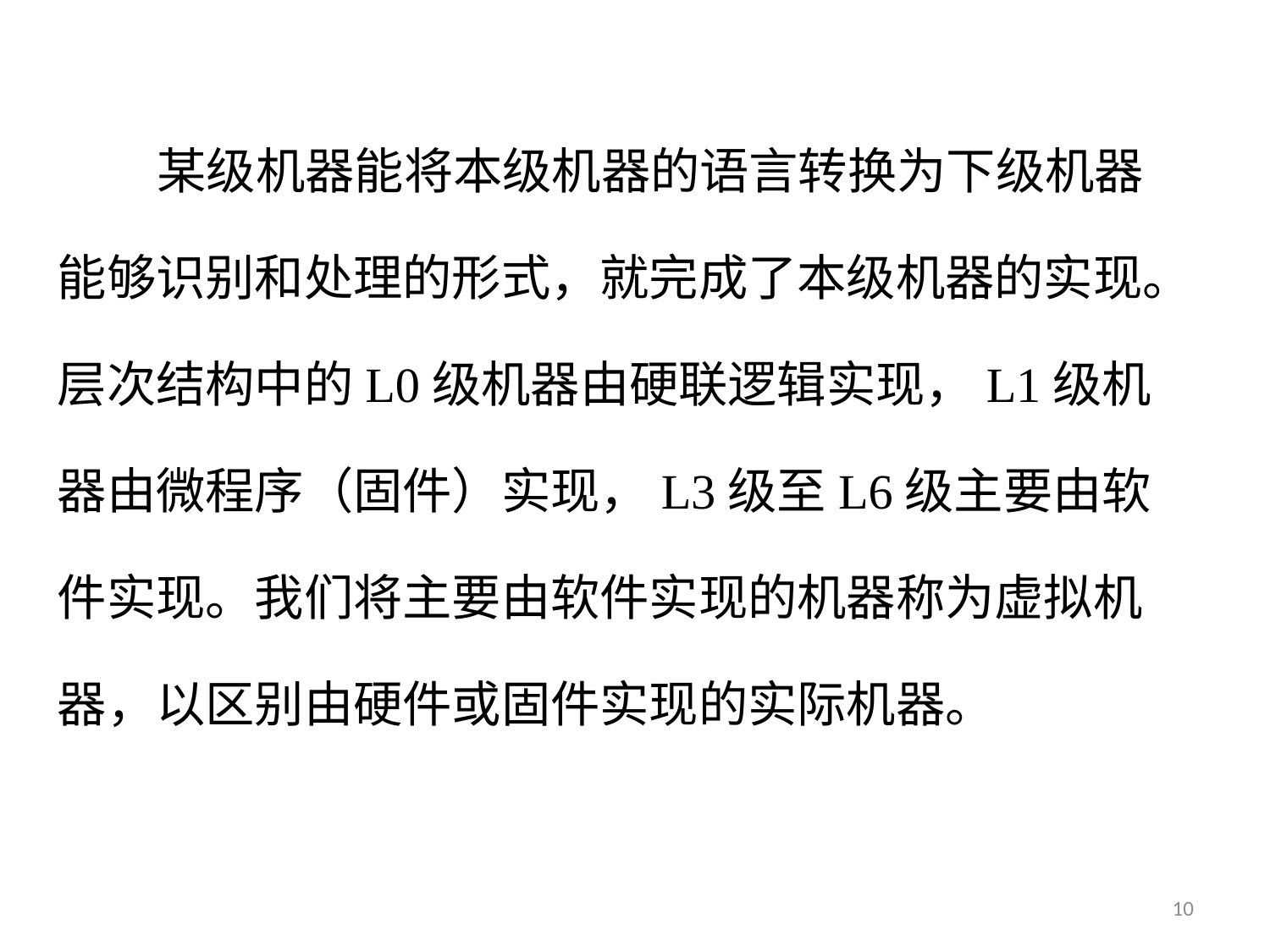

某级机器能将本级机器的语言转换为下级机器能够识别和处理的形式，就完成了本级机器的实现。层次结构中的L0级机器由硬联逻辑实现，L1级机器由微程序（固件）实现，L3级至L6级主要由软件实现。我们将主要由软件实现的机器称为虚拟机器，以区别由硬件或固件实现的实际机器。
10